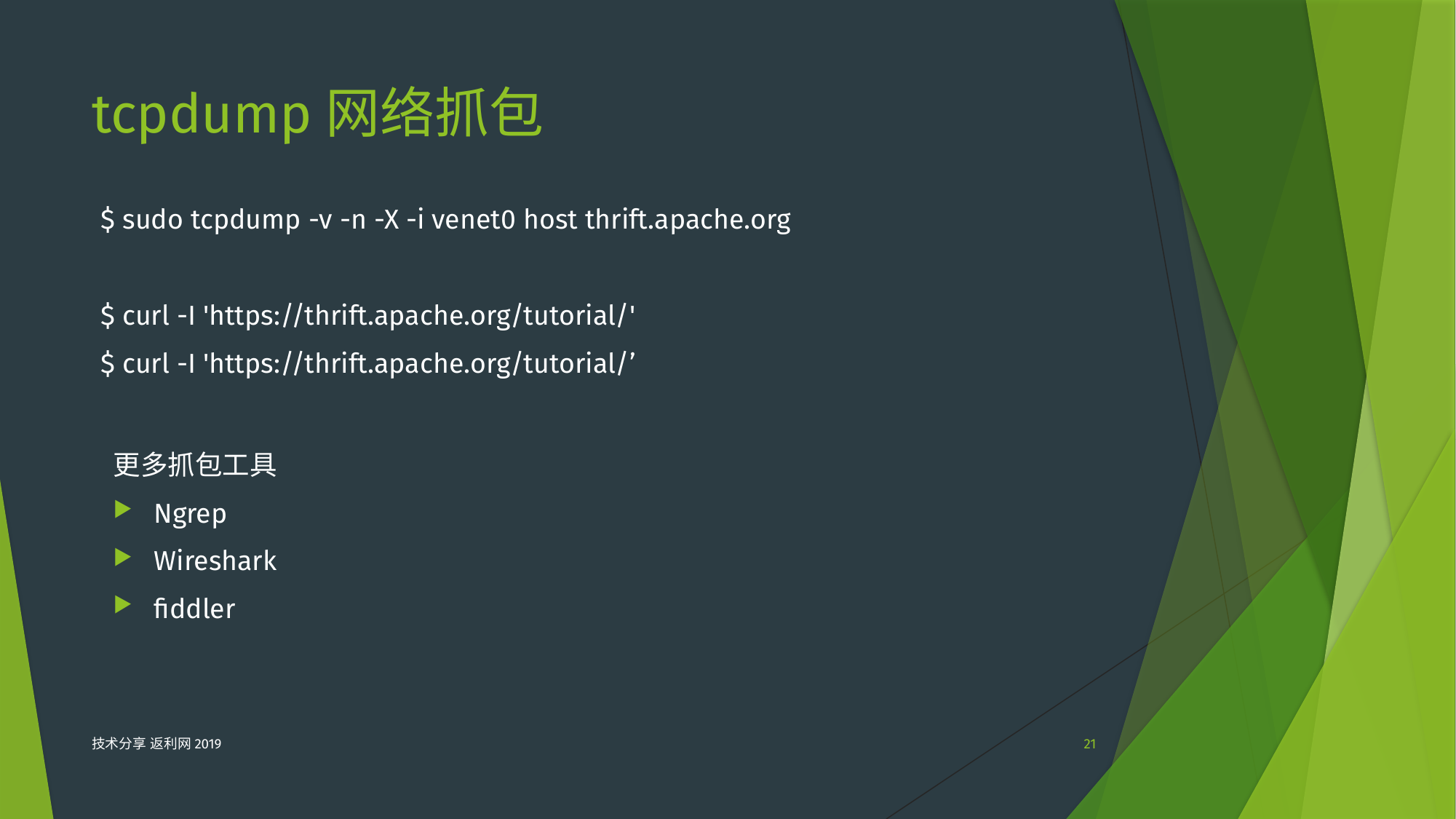

# tcpdump网络抓包
$ sudo tcpdump -v -n -X -i venet0 host thrift.apache.org

$ curl -I 'https://thrift.apache.org/tutorial/'
$ curl -I 'https://thrift.apache.org/tutorial/’
更多抓包工具
Ngrep
Wireshark
fiddler
技术分享 返利网2019
21